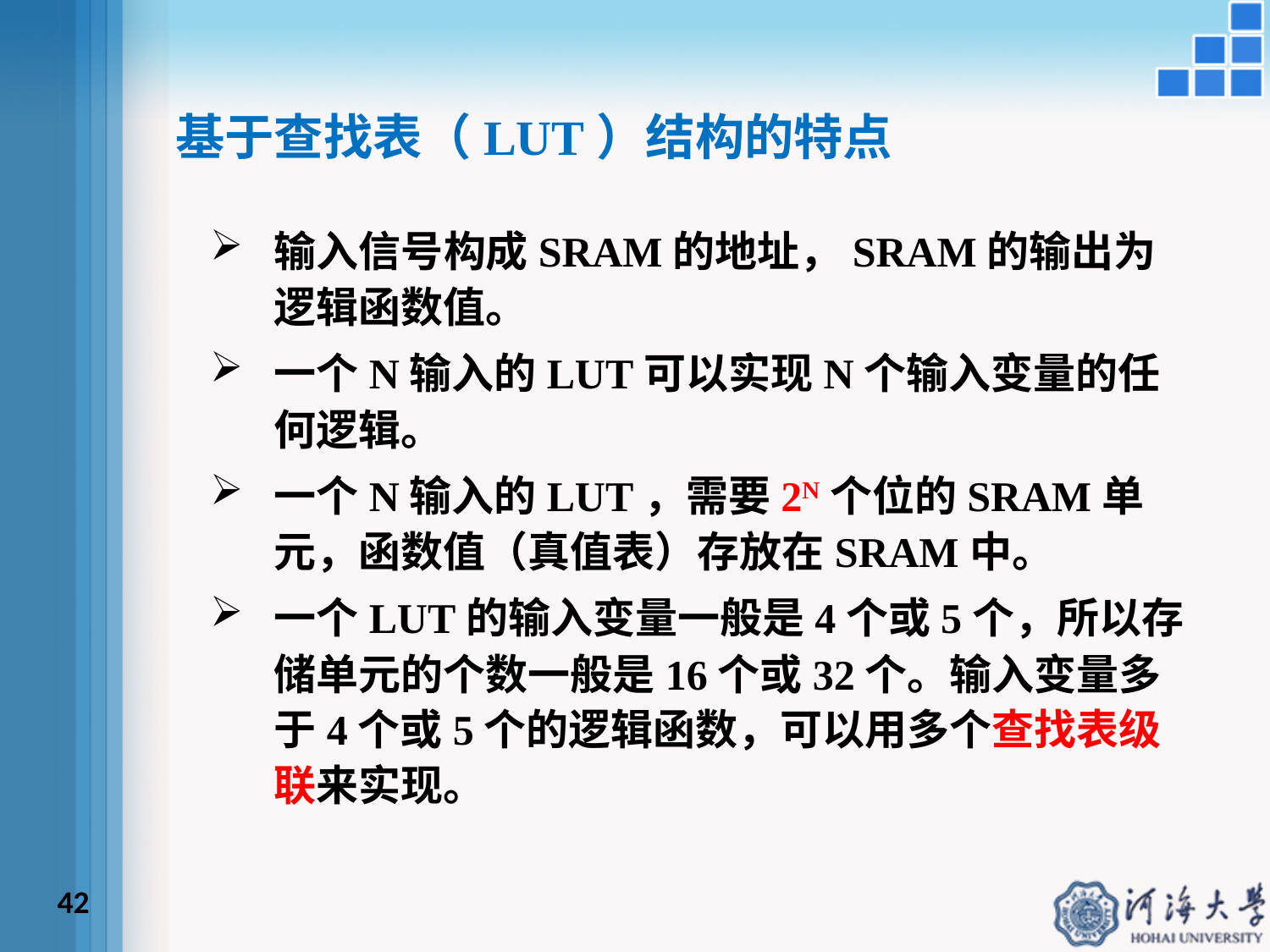

基于查找表（LUT）结构的特点
输入信号构成SRAM的地址，SRAM的输出为逻辑函数值。
一个N输入的LUT可以实现N个输入变量的任何逻辑。
一个N输入的LUT，需要2N个位的SRAM单元，函数值（真值表）存放在SRAM中。
一个LUT的输入变量一般是4个或5个，所以存储单元的个数一般是16个或32个。输入变量多于4个或5个的逻辑函数，可以用多个查找表级联来实现。

42